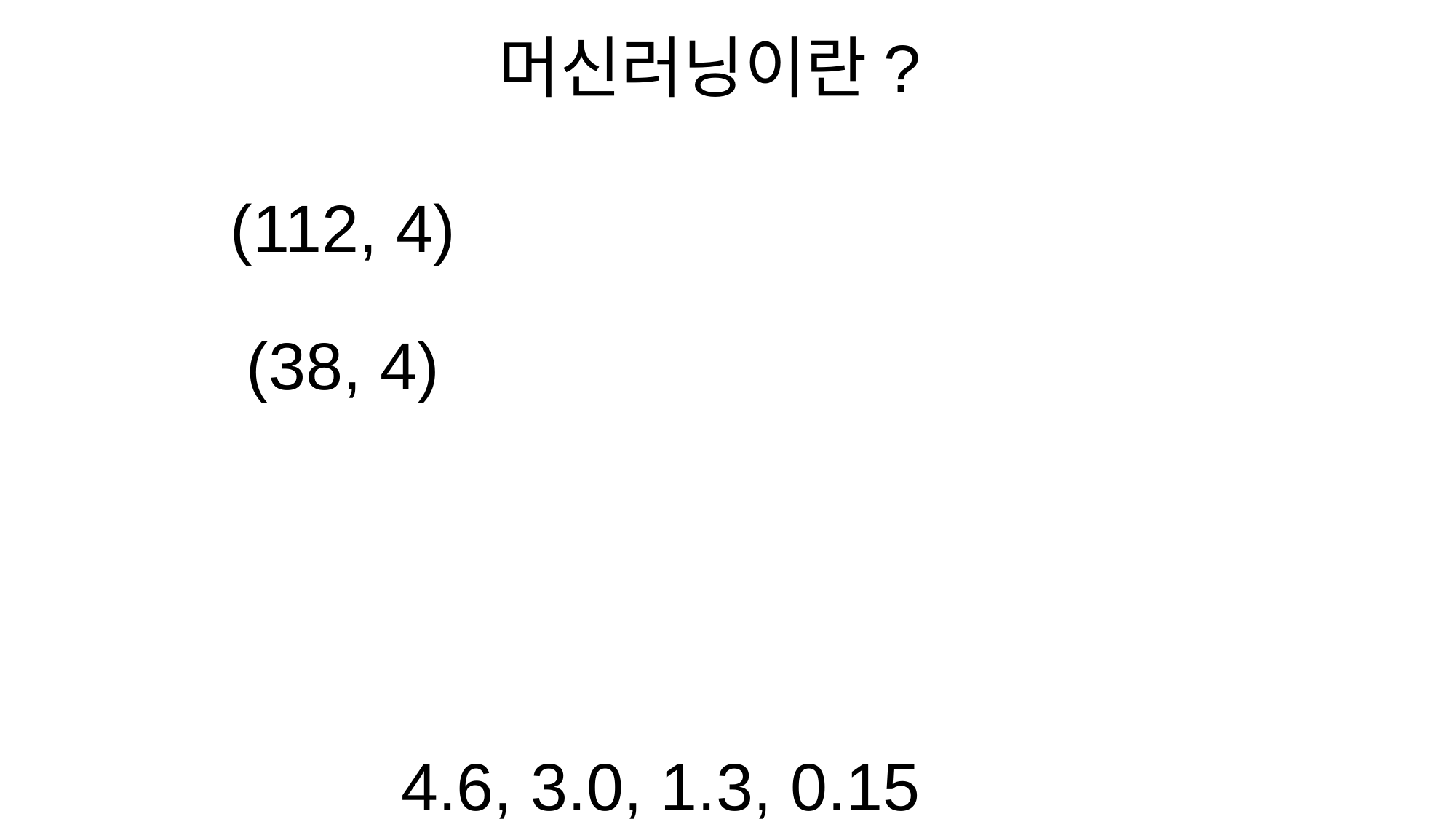

머신러닝이란?
(112, 4)
(38, 4)
4.6, 3.0, 1.3, 0.15